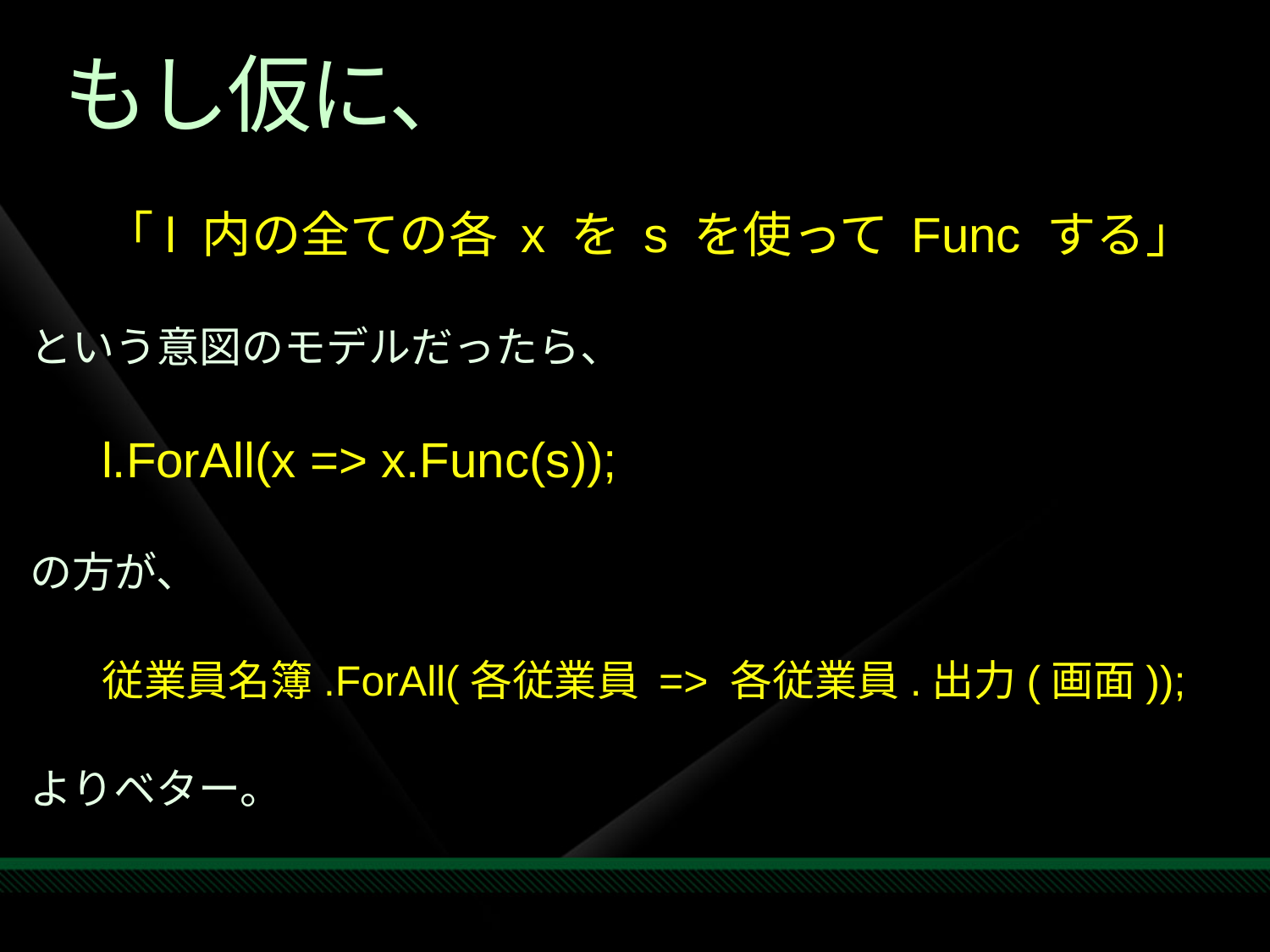

# もし仮に、
	 「l 内の全ての各 x を s を使って Func する」

という意図のモデルだったら、

l.ForAll(x => x.Func(s));

の方が、

従業員名簿.ForAll(各従業員 => 各従業員.出力(画面));

よりベター。